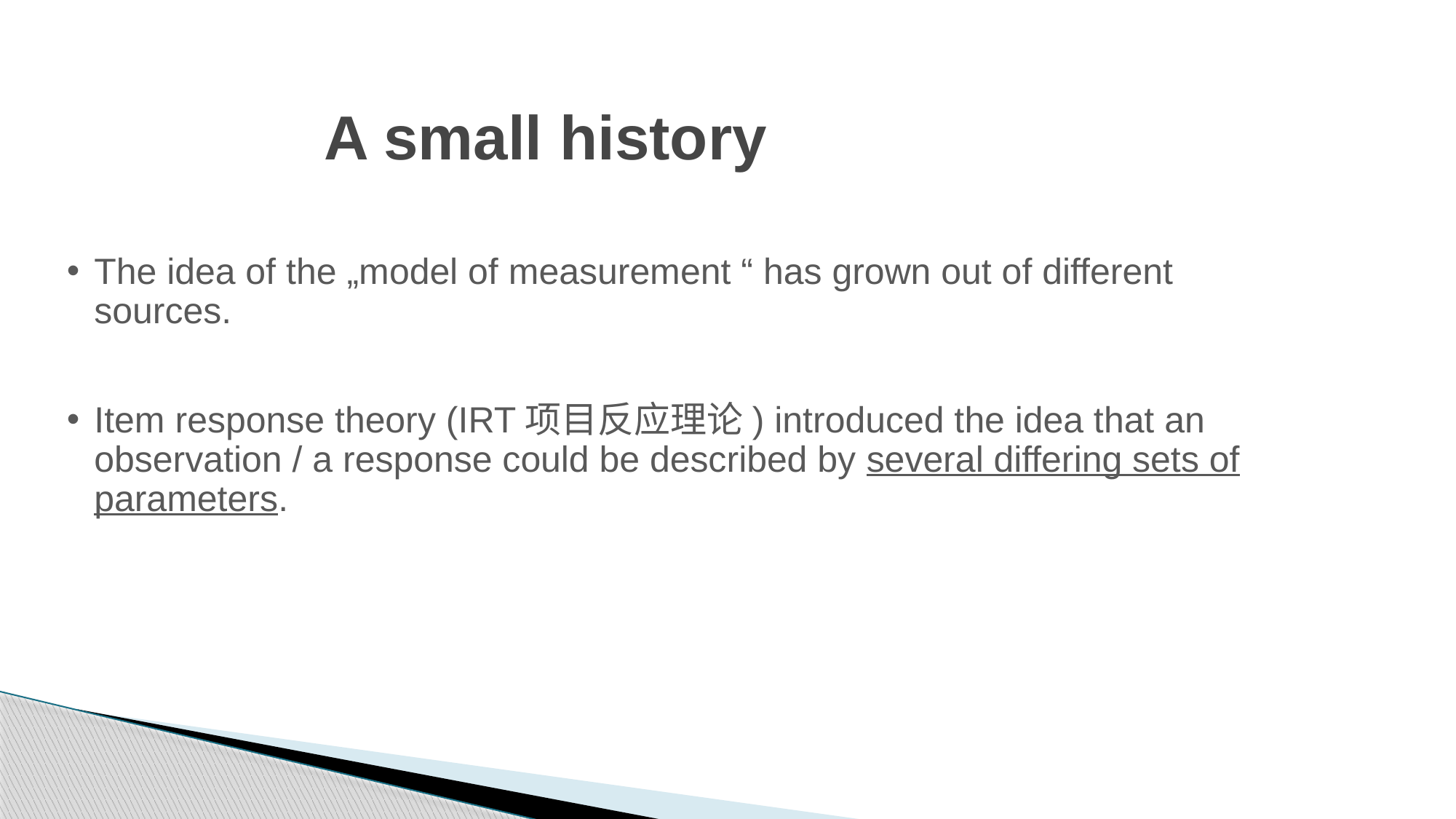

# A small history
The idea of the „model of measurement “ has grown out of different sources.

Item response theory (IRT项目反应理论) introduced the idea that an observation / a response could be described by several differing sets of parameters.